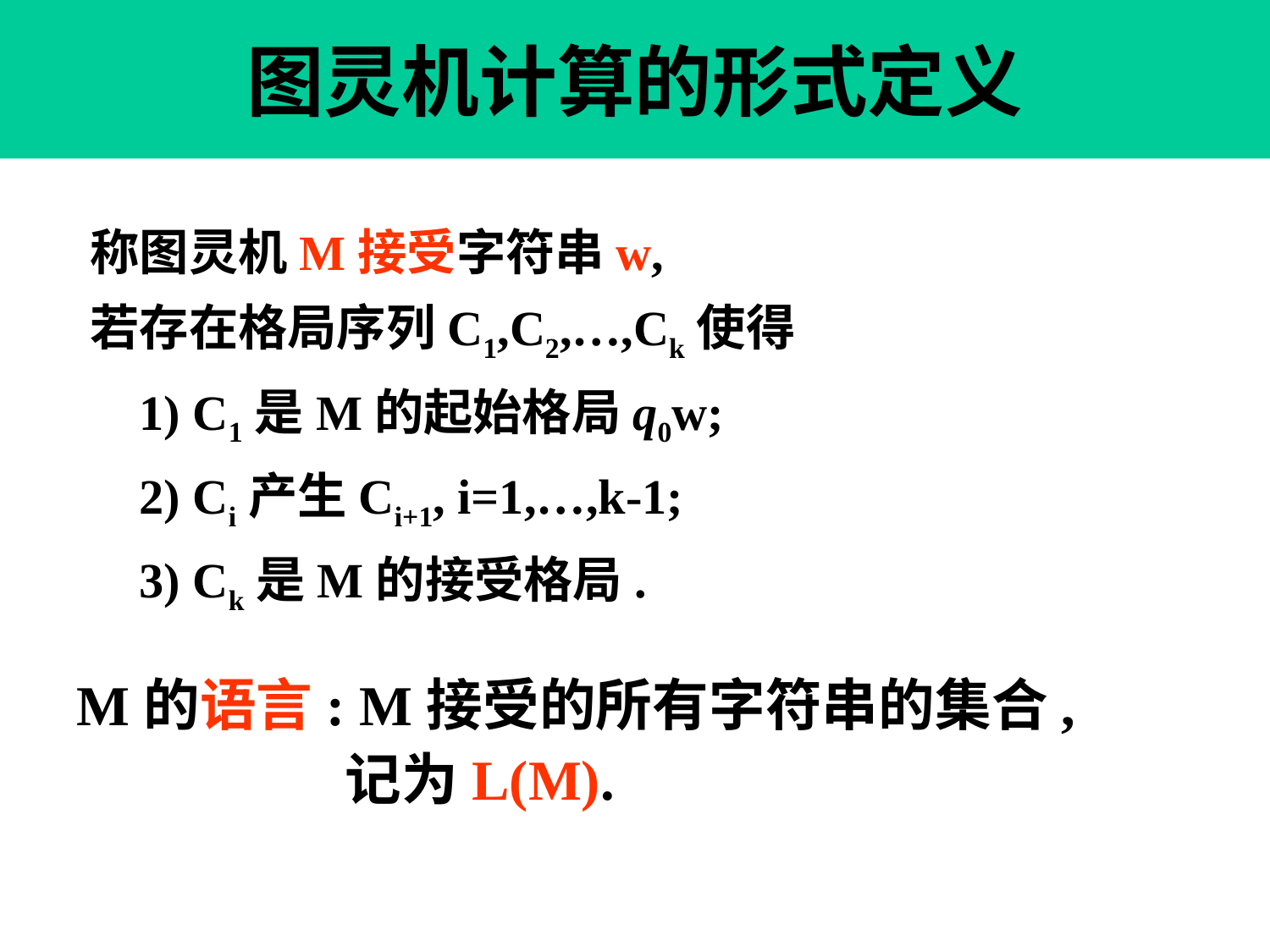

# 图灵机计算的形式定义
称图灵机M接受字符串w,
若存在格局序列C1,C2,…,Ck使得
    1) C1是M的起始格局q0w;
    2) Ci产生Ci+1, i=1,…,k-1;
    3) Ck是M的接受格局.
M的语言: M接受的所有字符串的集合,
                  记为L(M).